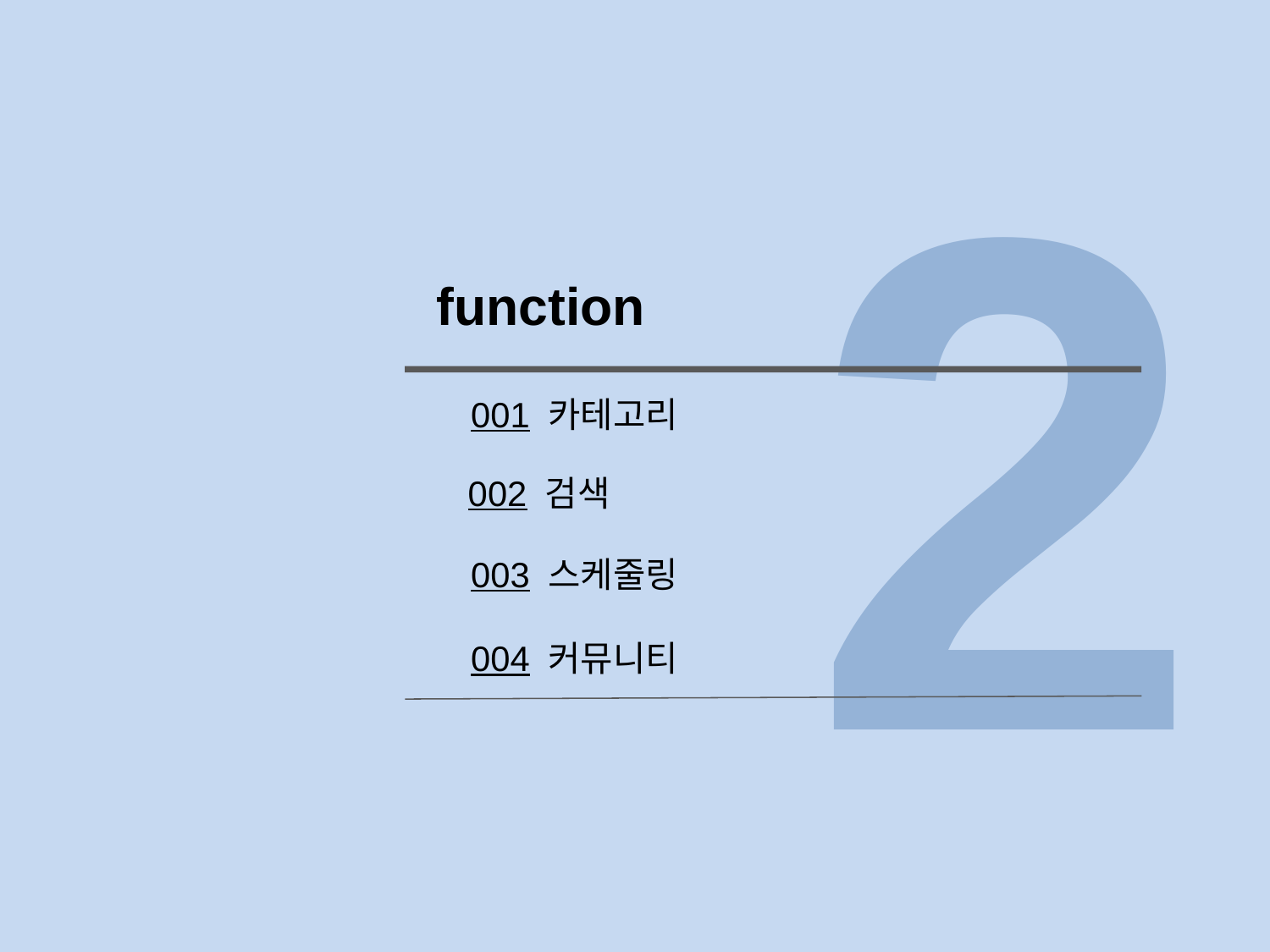

2
function

001 카테고리
002 검색
003 스케줄링
004 커뮤니티